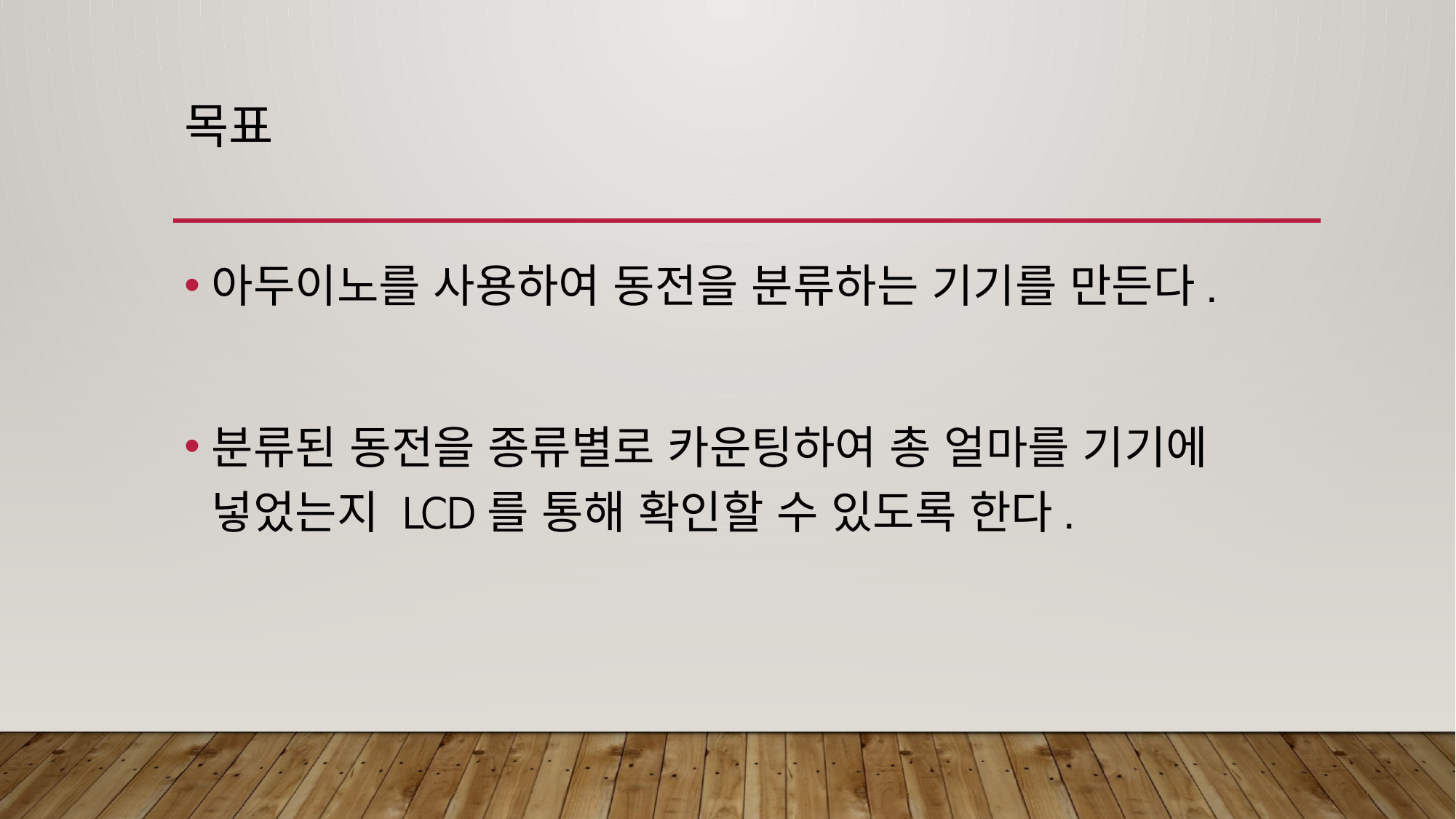

# 목표
아두이노를 사용하여 동전을 분류하는 기기를 만든다.

분류된 동전을 종류별로 카운팅하여 총 얼마를 기기에 넣었는지 LCD를 통해 확인할 수 있도록 한다.